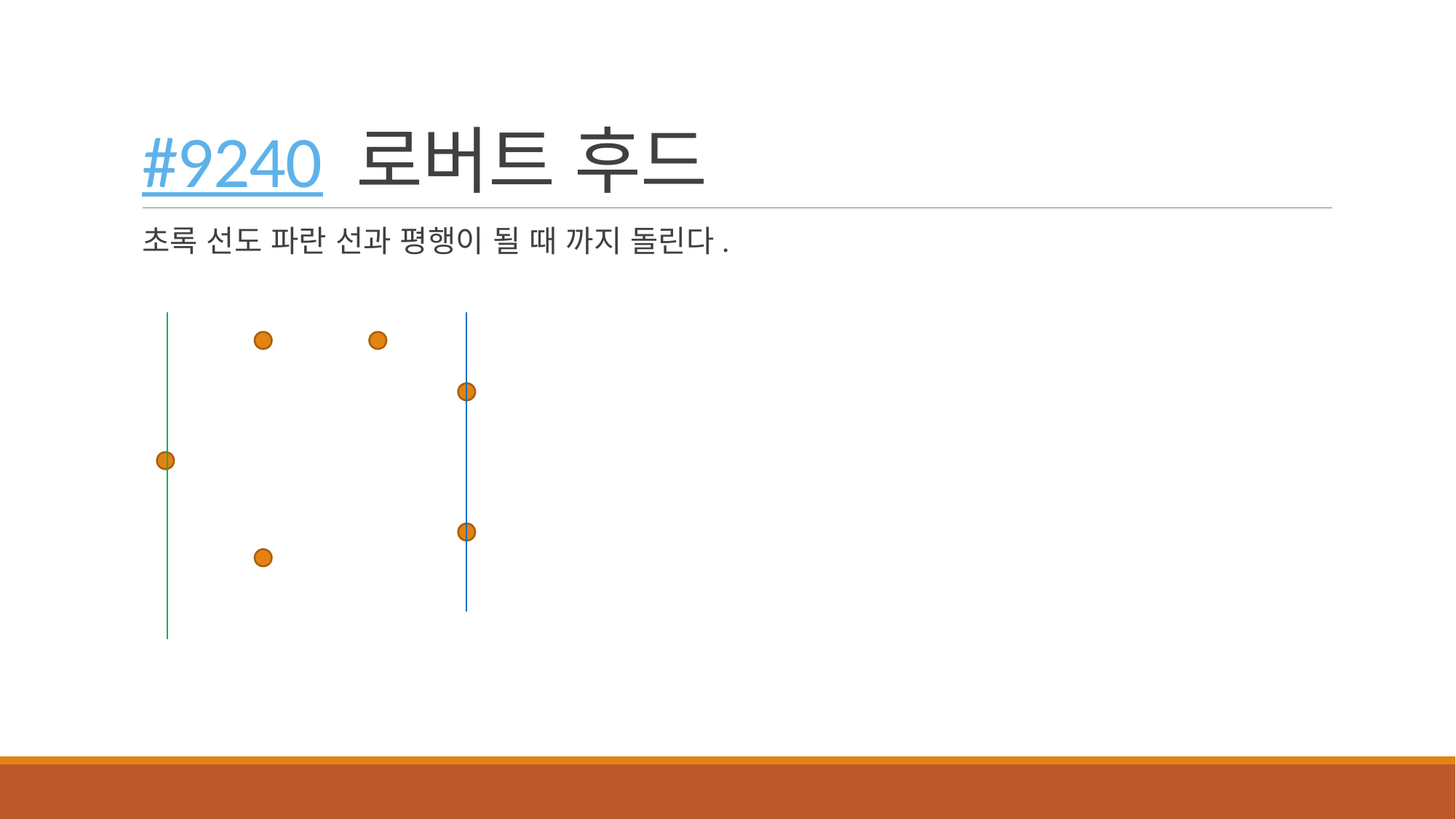

# #9240 로버트 후드
초록 선도 파란 선과 평행이 될 때 까지 돌린다.